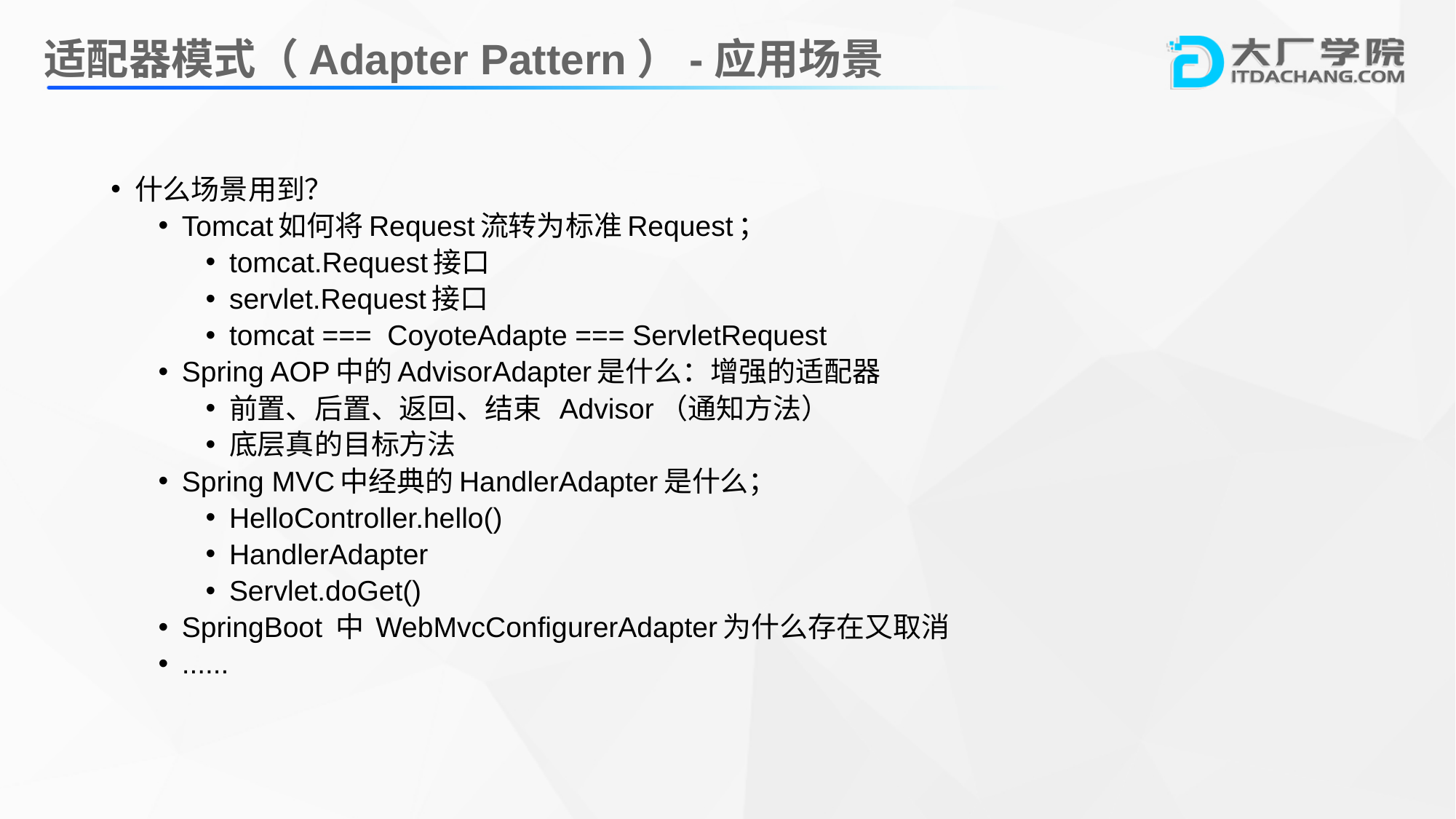

# 适配器模式（Adapter Pattern）-应用场景
什么场景用到？
Tomcat如何将Request流转为标准Request；
tomcat.Request接口
servlet.Request接口
tomcat ===  CoyoteAdapte === ServletRequest
Spring AOP中的AdvisorAdapter是什么：增强的适配器
前置、后置、返回、结束  Advisor（通知方法）
底层真的目标方法
Spring MVC中经典的HandlerAdapter是什么；
HelloController.hello()
HandlerAdapter
Servlet.doGet()
SpringBoot 中 WebMvcConfigurerAdapter为什么存在又取消
......